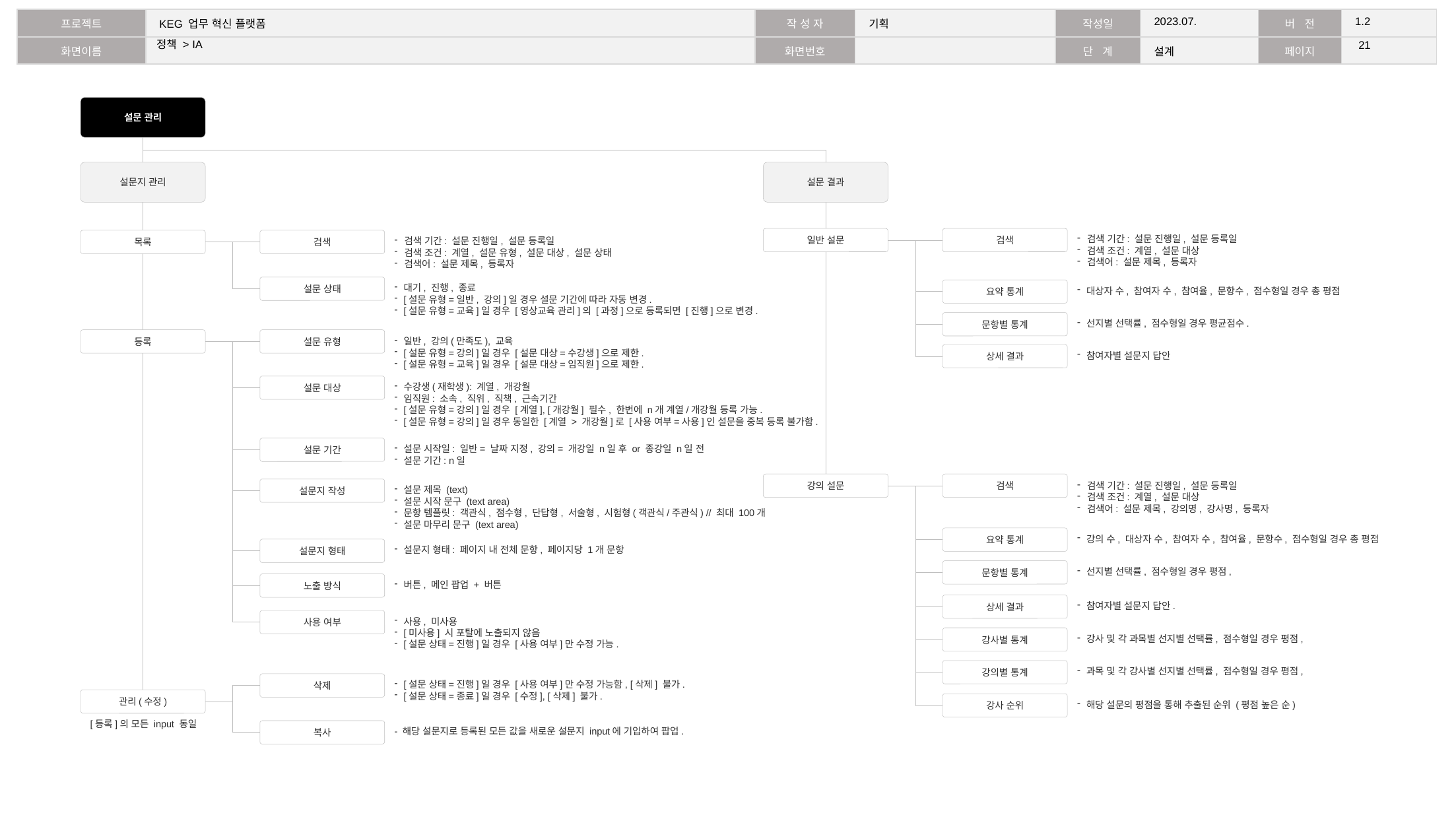

21

# 정책 > IA
설문 관리
설문지 관리
설문 결과
검색 기간: 설문 진행일, 설문 등록일
검색 조건: 계열, 설문 대상
검색어: 설문 제목, 등록자
일반 설문
검색
목록
검색
검색 기간: 설문 진행일, 설문 등록일
검색 조건: 계열, 설문 유형, 설문 대상, 설문 상태
검색어: 설문 제목, 등록자
설문 상태
대기, 진행, 종료
[설문 유형=일반, 강의]일 경우 설문 기간에 따라 자동 변경.
[설문 유형=교육]일 경우 [영상교육 관리]의 [과정]으로 등록되면 [진행]으로 변경.
요약 통계
대상자 수, 참여자 수, 참여율, 문항수, 점수형일 경우 총 평점
문항별 통계
선지별 선택률, 점수형일 경우 평균점수.
등록
설문 유형
일반, 강의(만족도), 교육
[설문 유형=강의]일 경우 [설문 대상=수강생]으로 제한.
[설문 유형=교육]일 경우 [설문 대상=임직원]으로 제한.
상세 결과
참여자별 설문지 답안
설문 대상
수강생(재학생): 계열, 개강월
임직원: 소속, 직위, 직책, 근속기간
[설문 유형=강의]일 경우 [계열], [개강월] 필수, 한번에 n개 계열/개강월 등록 가능.
[설문 유형=강의]일 경우 동일한 [계열 > 개강월]로 [사용 여부=사용]인 설문을 중복 등록 불가함.
설문 기간
설문 시작일: 일반= 날짜 지정, 강의= 개강일 n일 후 or 종강일 n일 전
설문 기간: n일
강의 설문
검색
검색 기간: 설문 진행일, 설문 등록일
검색 조건: 계열, 설문 대상
검색어: 설문 제목, 강의명, 강사명, 등록자
설문지 작성
설문 제목 (text)
설문 시작 문구 (text area)
문항 템플릿: 객관식, 점수형, 단답형, 서술형, 시험형(객관식/주관식) // 최대 100개
설문 마무리 문구 (text area)
요약 통계
강의 수, 대상자 수, 참여자 수, 참여율, 문항수, 점수형일 경우 총 평점
설문지 형태
설문지 형태: 페이지 내 전체 문항, 페이지당 1개 문항
문항별 통계
선지별 선택률, 점수형일 경우 평점,
노출 방식
버튼, 메인 팝업 + 버튼
상세 결과
참여자별 설문지 답안.
사용 여부
사용, 미사용
[미사용] 시 포탈에 노출되지 않음
[설문 상태=진행]일 경우 [사용 여부]만 수정 가능.
강사별 통계
강사 및 각 과목별 선지별 선택률, 점수형일 경우 평점,
강의별 통계
과목 및 각 강사별 선지별 선택률, 점수형일 경우 평점,
[설문 상태=진행]일 경우 [사용 여부]만 수정 가능함, [삭제] 불가.
[설문 상태=종료]일 경우 [수정], [삭제] 불가.
삭제
관리(수정)
강사 순위
해당 설문의 평점을 통해 추출된 순위 (평점 높은 순)
[등록]의 모든 input 동일
복사
- 해당 설문지로 등록된 모든 값을 새로운 설문지 input에 기입하여 팝업.